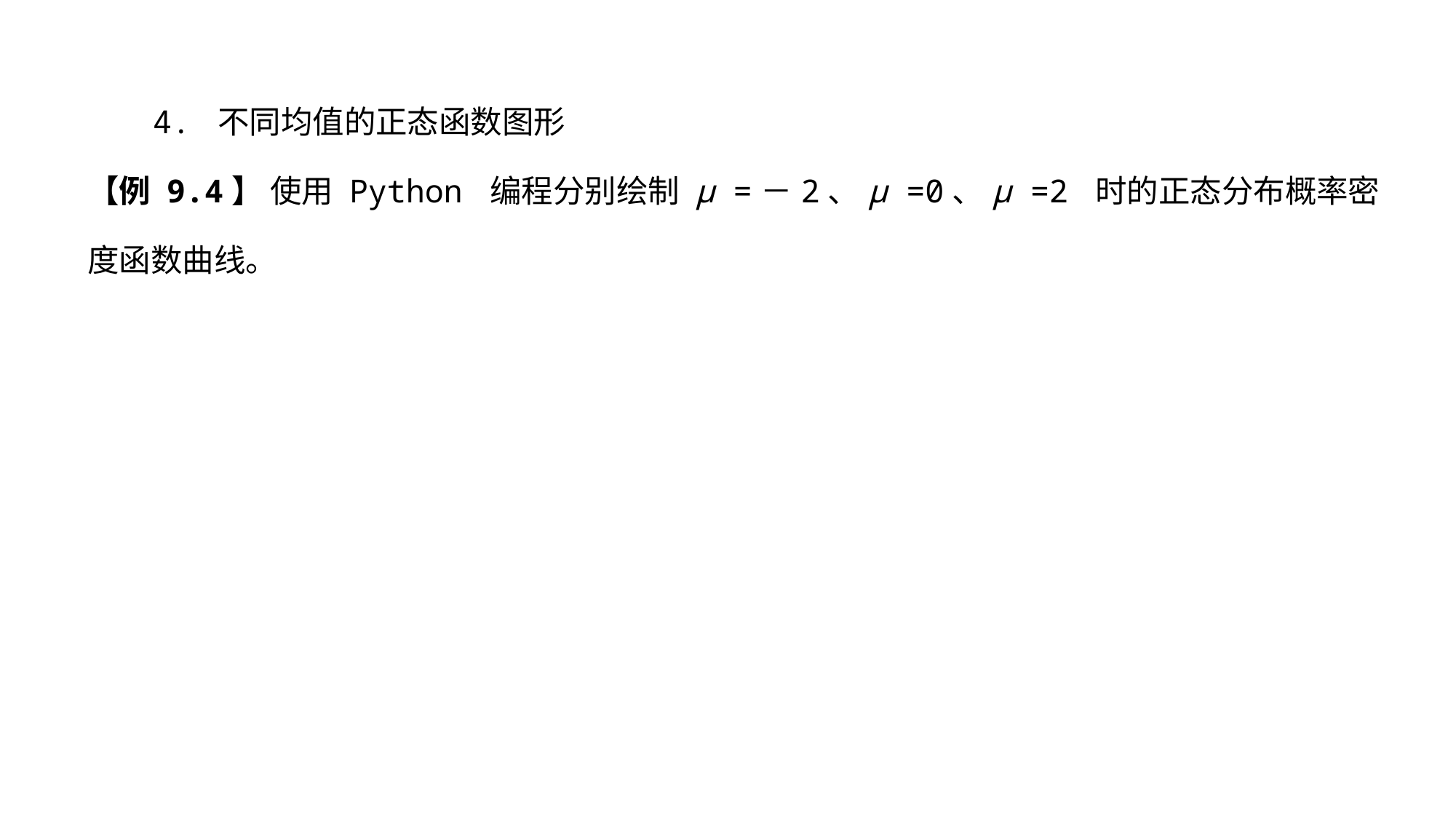

# 4. 不同均值的正态函数图形 【例 9.4】 使用 Python 编程分别绘制 μ =－2、μ =0、μ =2 时的正态分布概率密度函数曲线。